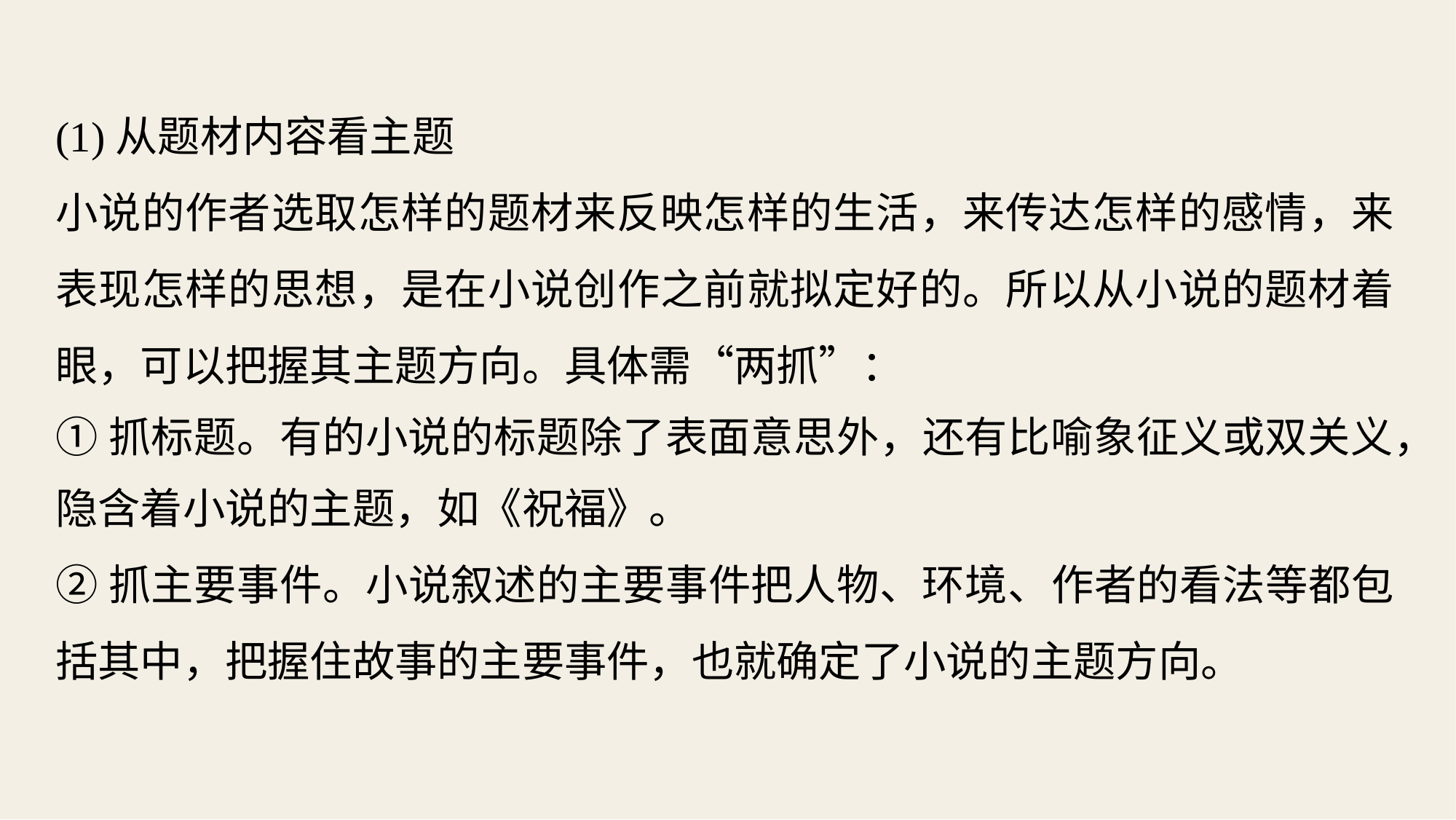

(1)从题材内容看主题
小说的作者选取怎样的题材来反映怎样的生活，来传达怎样的感情，来表现怎样的思想，是在小说创作之前就拟定好的。所以从小说的题材着眼，可以把握其主题方向。具体需“两抓”：
①抓标题。有的小说的标题除了表面意思外，还有比喻象征义或双关义，隐含着小说的主题，如《祝福》。
②抓主要事件。小说叙述的主要事件把人物、环境、作者的看法等都包括其中，把握住故事的主要事件，也就确定了小说的主题方向。